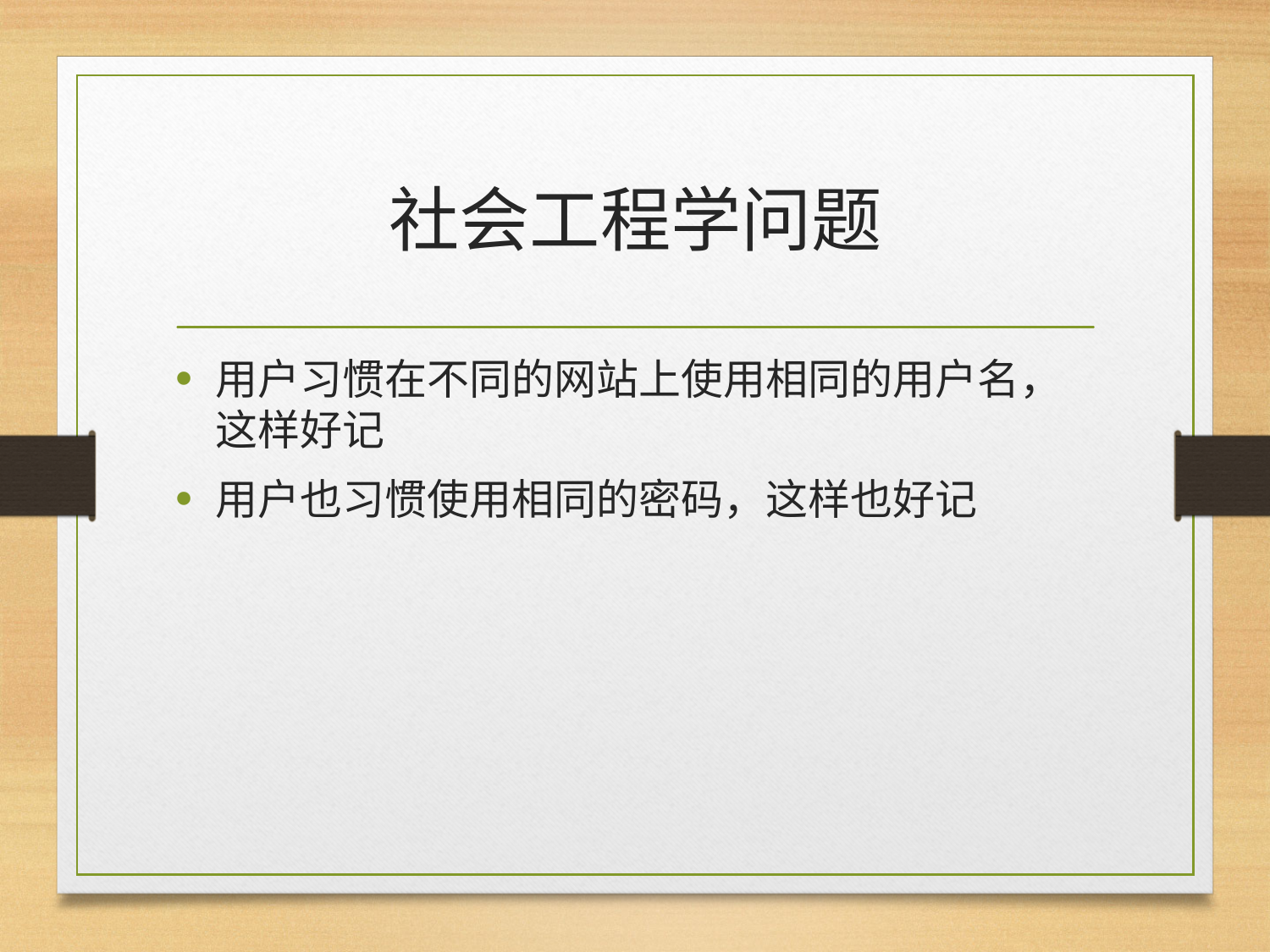

# 社会工程学问题
用户习惯在不同的网站上使用相同的用户名，这样好记
用户也习惯使用相同的密码，这样也好记